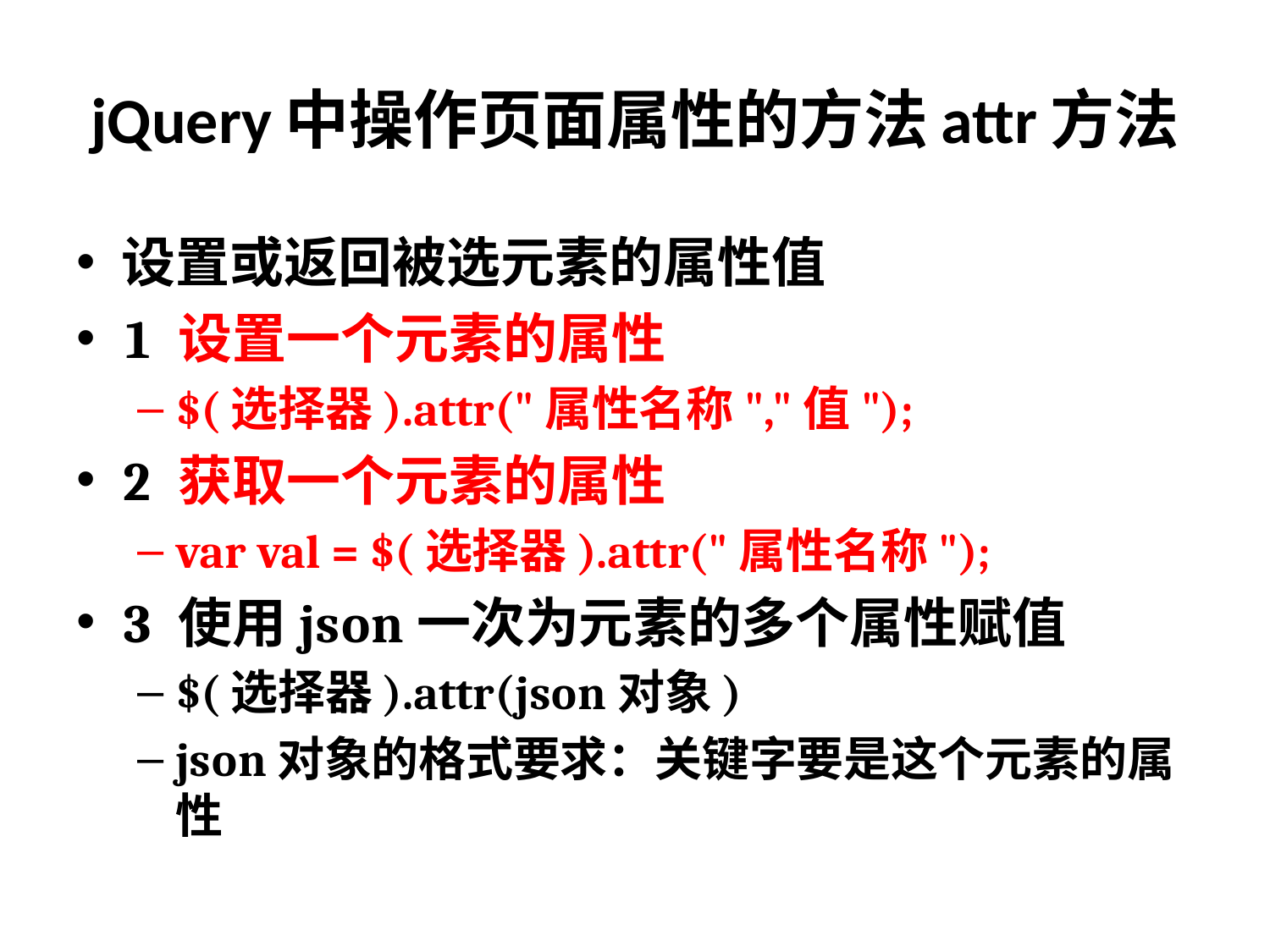

# jQuery中操作页面属性的方法attr方法
设置或返回被选元素的属性值
1 设置一个元素的属性
$(选择器).attr("属性名称","值");
2 获取一个元素的属性
var val = $(选择器).attr("属性名称");
3 使用json一次为元素的多个属性赋值
$(选择器).attr(json对象)
json对象的格式要求：关键字要是这个元素的属性